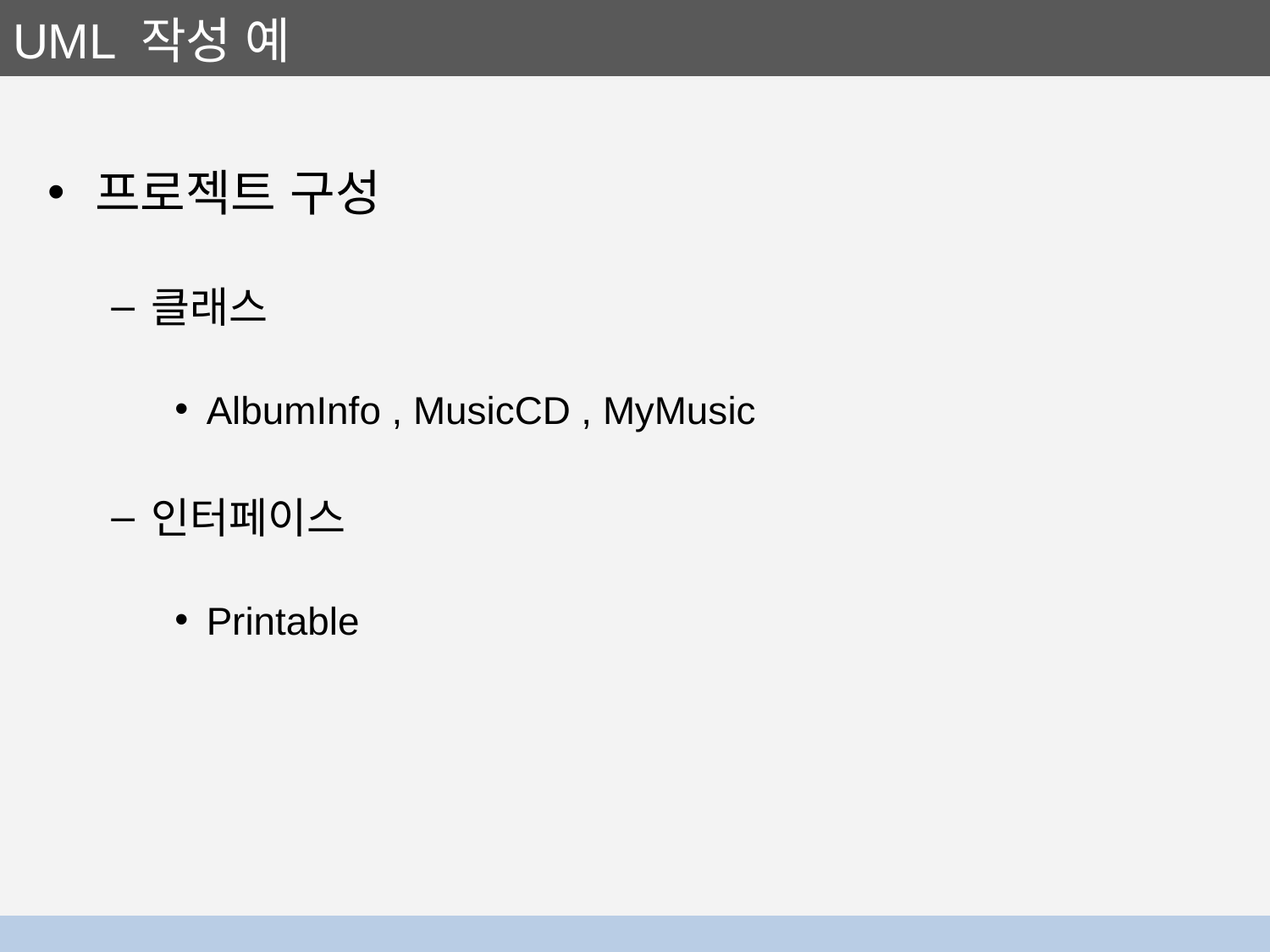

# UML 작성 예
프로젝트 구성
클래스
AlbumInfo , MusicCD , MyMusic
인터페이스
Printable